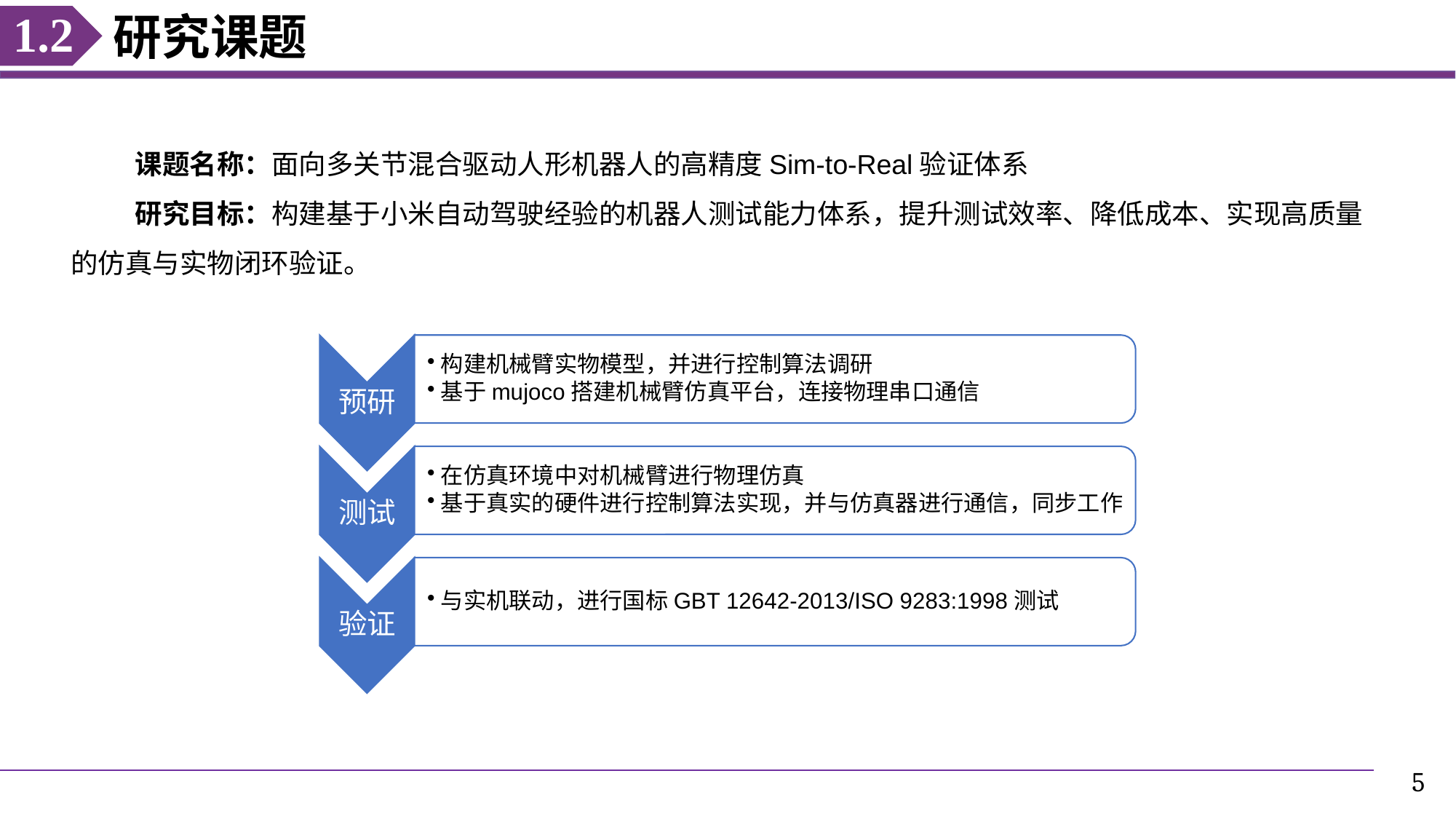

1.2
# 研究课题
课题名称：面向多关节混合驱动人形机器人的高精度Sim-to-Real验证体系
研究目标：构建基于小米自动驾驶经验的机器人测试能力体系，提升测试效率、降低成本、实现高质量的仿真与实物闭环验证。
预研
构建机械臂实物模型，并进行控制算法调研
基于mujoco搭建机械臂仿真平台，连接物理串口通信
测试
在仿真环境中对机械臂进行物理仿真
基于真实的硬件进行控制算法实现，并与仿真器进行通信，同步工作
验证
与实机联动，进行国标GBT 12642-2013/ISO 9283:1998测试